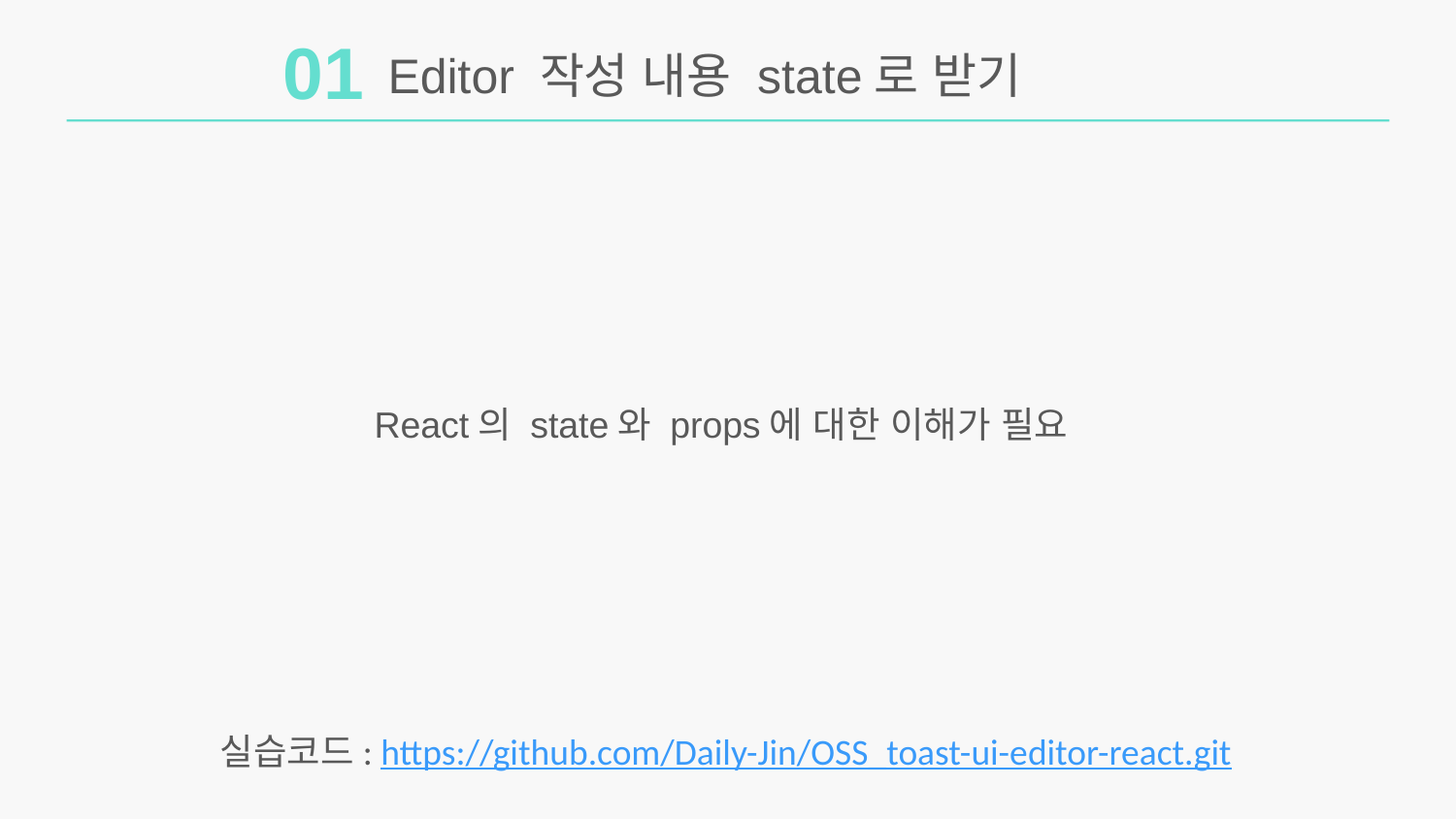

01
Editor 작성 내용 state로 받기

React의 state와 props에 대한 이해가 필요
실습코드: https://github.com/Daily-Jin/OSS_toast-ui-editor-react.git